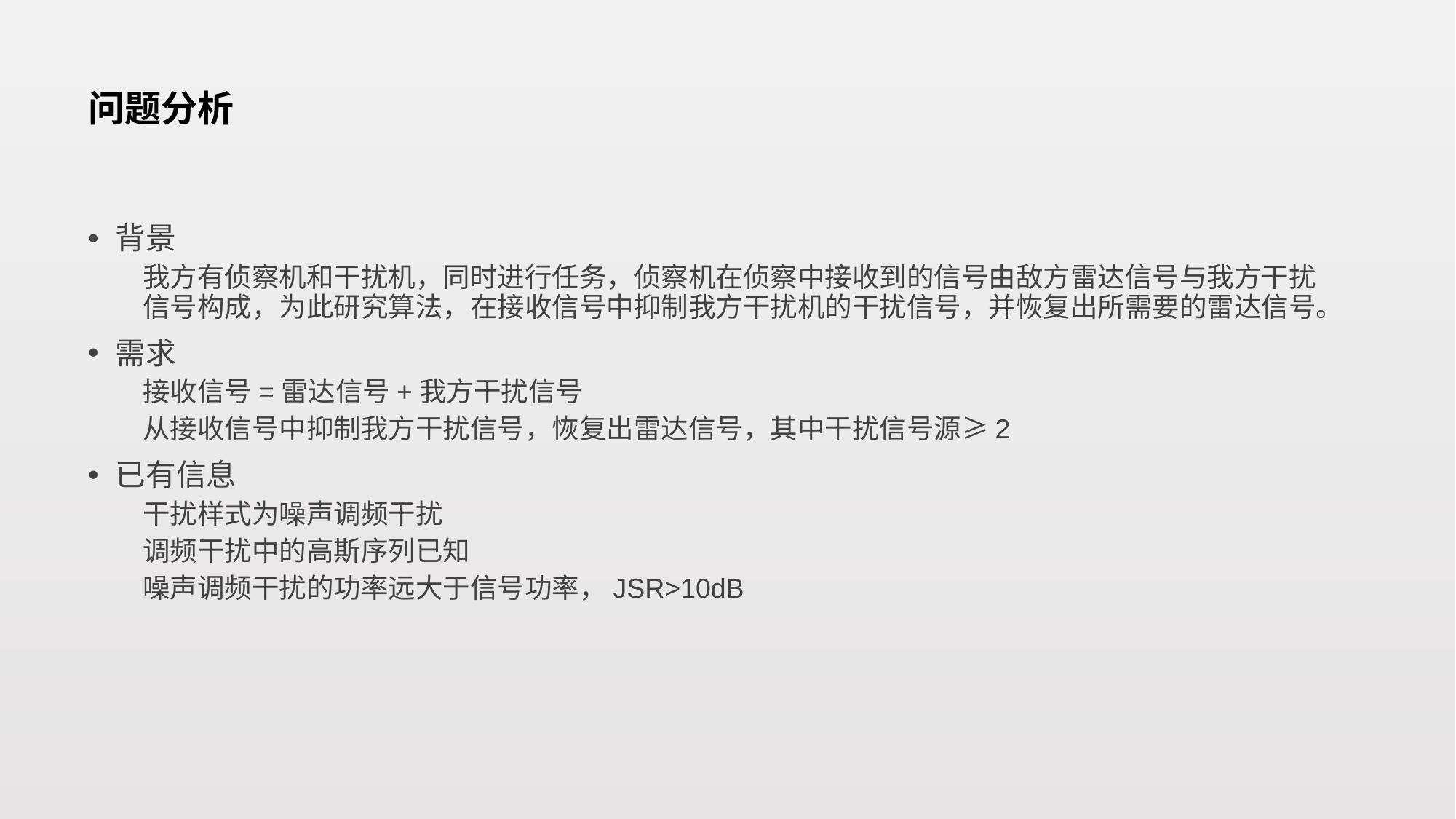

# 问题分析
背景
我方有侦察机和干扰机，同时进行任务，侦察机在侦察中接收到的信号由敌方雷达信号与我方干扰信号构成，为此研究算法，在接收信号中抑制我方干扰机的干扰信号，并恢复出所需要的雷达信号。
需求
接收信号=雷达信号+我方干扰信号
从接收信号中抑制我方干扰信号，恢复出雷达信号，其中干扰信号源≥2
已有信息
干扰样式为噪声调频干扰
调频干扰中的高斯序列已知
噪声调频干扰的功率远大于信号功率，JSR>10dB